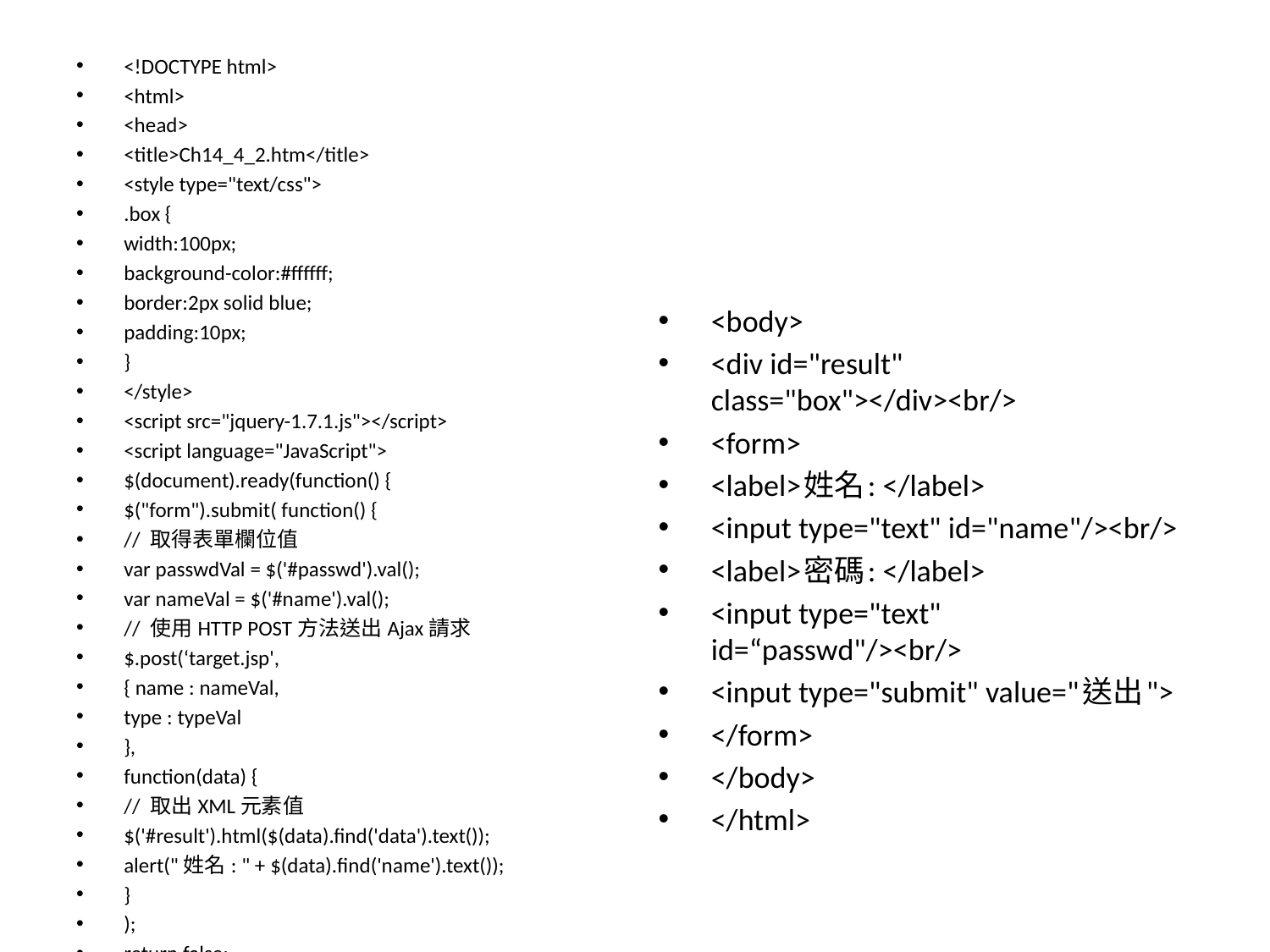

#
<!DOCTYPE html>
<html>
<head>
<title>Ch14_4_2.htm</title>
<style type="text/css">
.box {
width:100px;
background-color:#ffffff;
border:2px solid blue;
padding:10px;
}
</style>
<script src="jquery-1.7.1.js"></script>
<script language="JavaScript">
$(document).ready(function() {
$("form").submit( function() {
// 取得表單欄位值
var passwdVal = $('#passwd').val();
var nameVal = $('#name').val();
// 使用HTTP POST方法送出Ajax請求
$.post(‘target.jsp',
{ name : nameVal,
type : typeVal
},
function(data) {
// 取出XML元素值
$('#result').html($(data).find('data').text());
alert("姓名: " + $(data).find('name').text());
}
);
return false;
});
});
</script>
</head>

<body>
<div id="result" class="box"></div><br/>
<form>
<label>姓名: </label>
<input type="text" id="name"/><br/>
<label>密碼: </label>
<input type="text" id=“passwd"/><br/>
<input type="submit" value="送出">
</form>
</body>
</html>